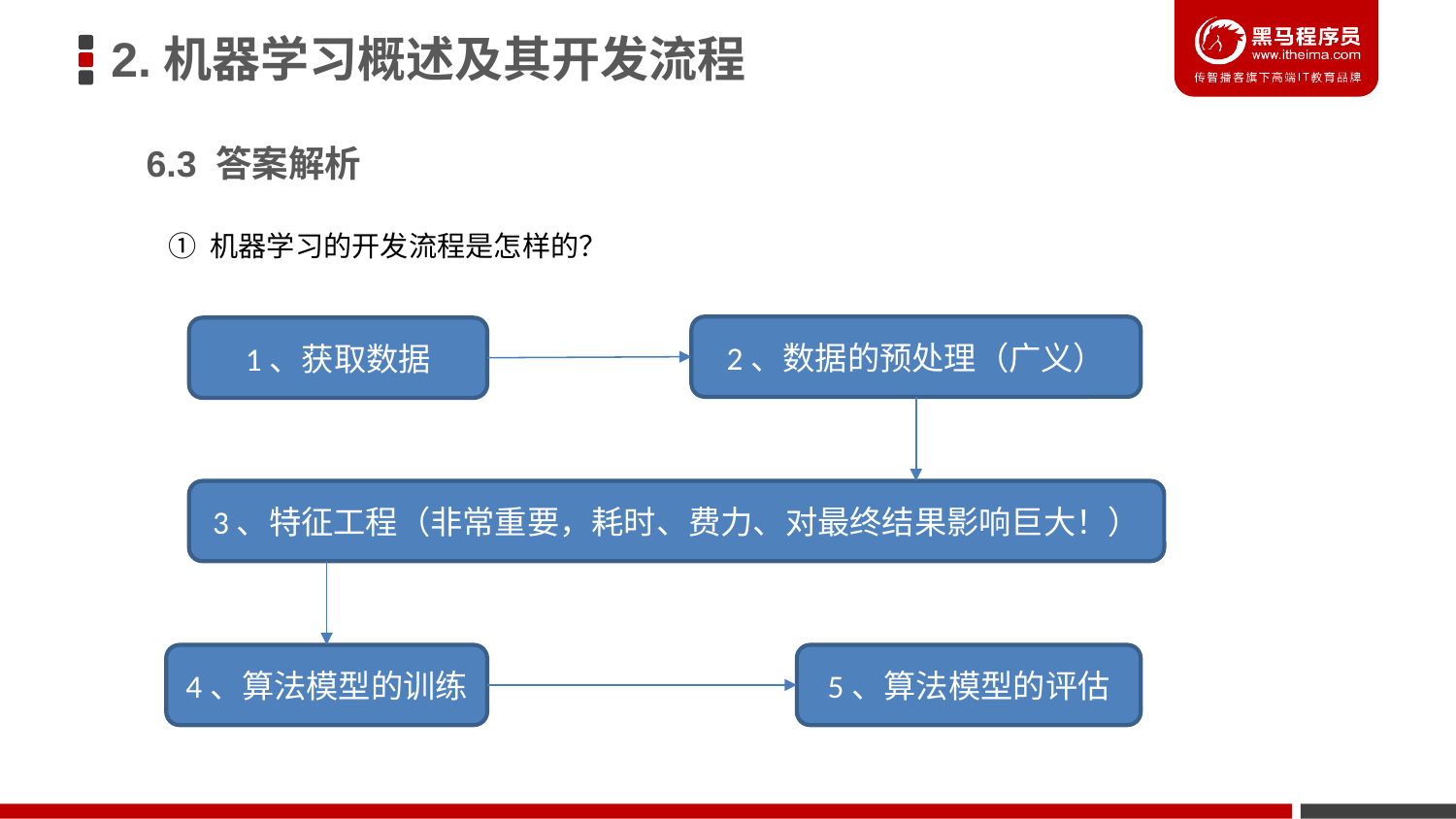

2.机器学习概述及其开发流程
6.3 答案解析
① 机器学习的开发流程是怎样的？
2、数据的预处理（广义）
1、获取数据
3、特征工程（非常重要，耗时、费力、对最终结果影响巨大！）
4、算法模型的训练
5、算法模型的评估